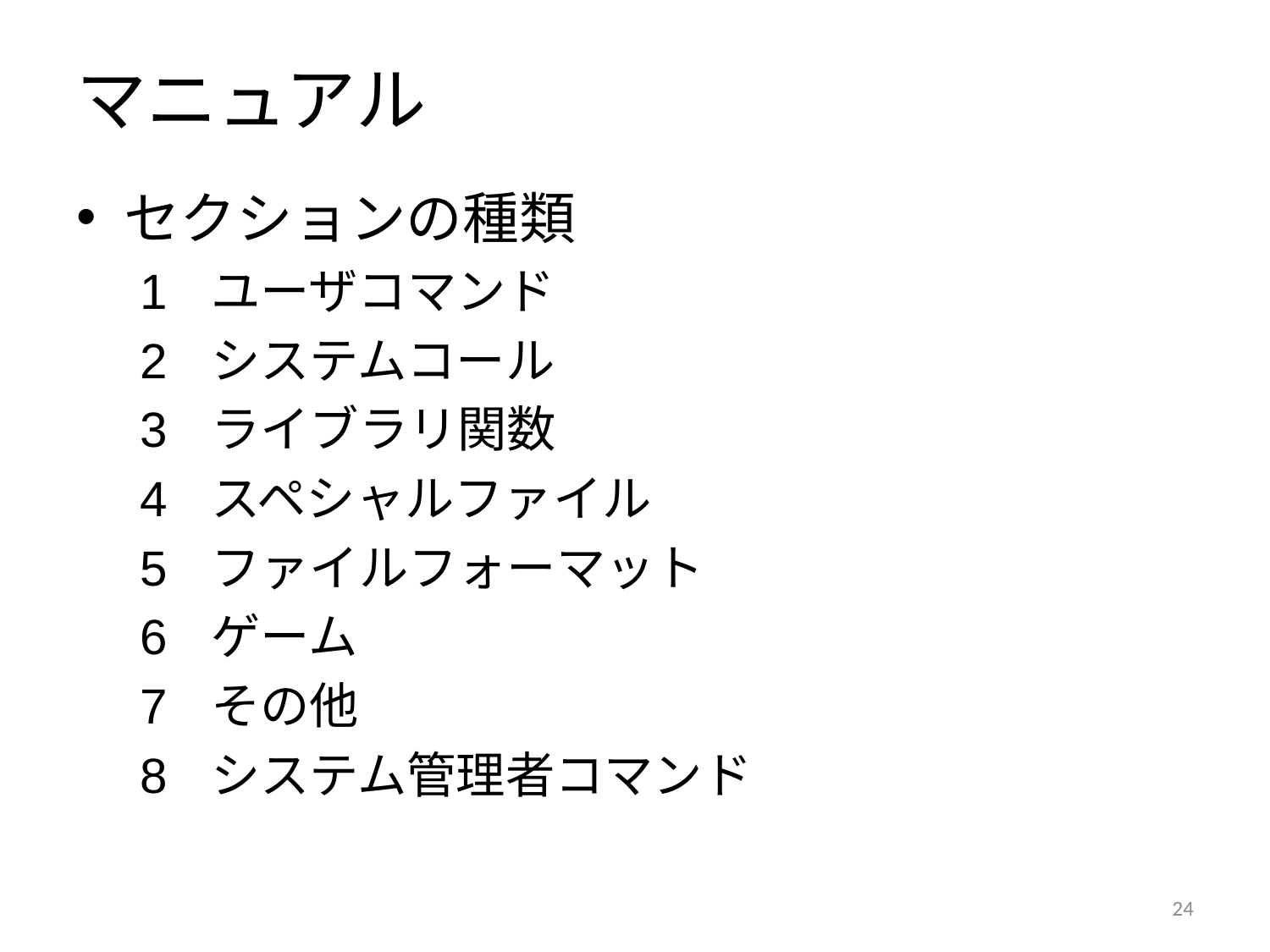

# マニュアル
セクションの種類
ユーザコマンド
システムコール
ライブラリ関数
スペシャルファイル
ファイルフォーマット
ゲーム
その他
システム管理者コマンド
24